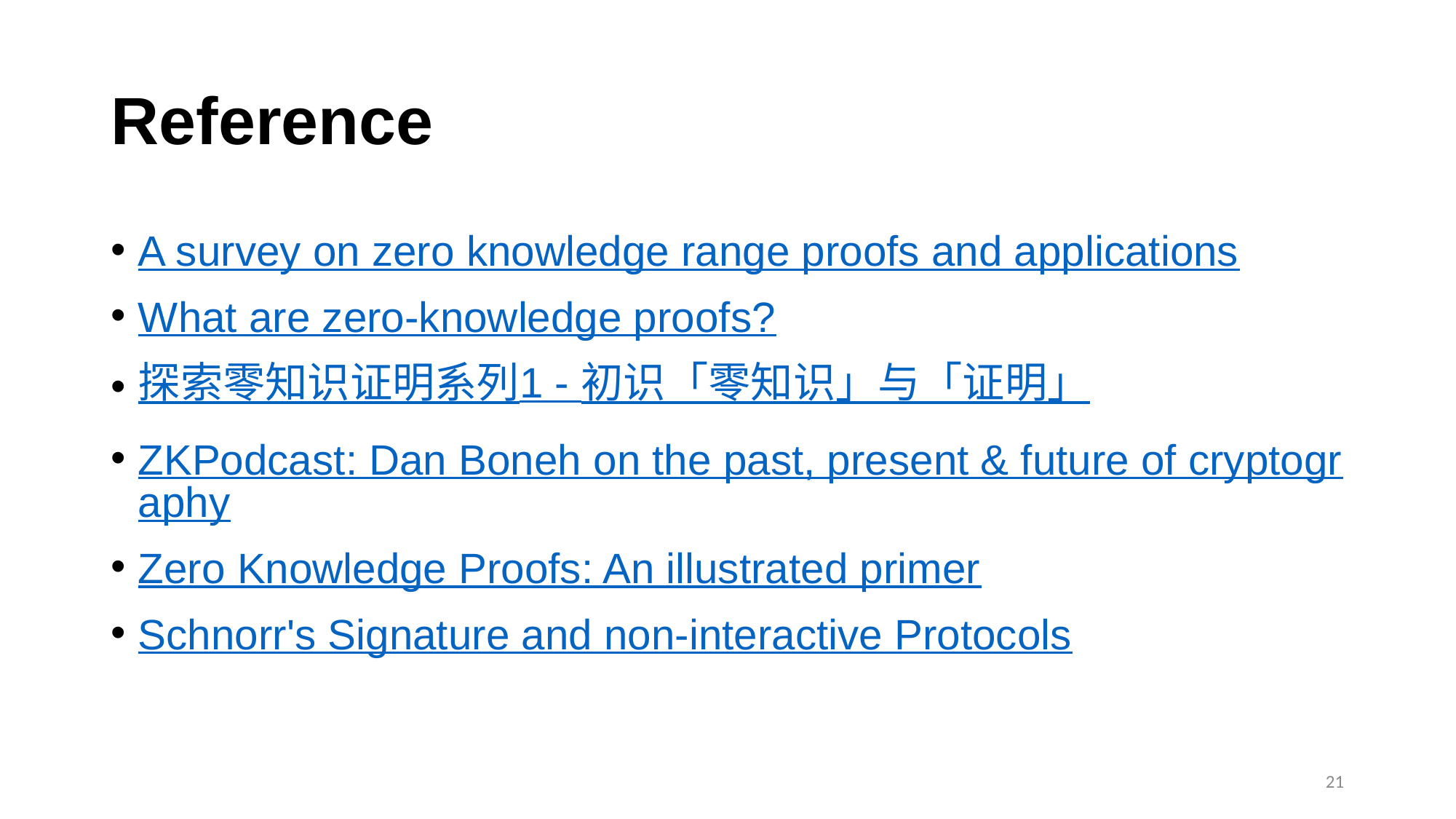

# Reference
A survey on zero knowledge range proofs and applications
What are zero-knowledge proofs?
探索零知识证明系列1 - 初识「零知识」与「证明」
ZKPodcast: Dan Boneh on the past, present & future of cryptography
Zero Knowledge Proofs: An illustrated primer
Schnorr's Signature and non-interactive Protocols
21